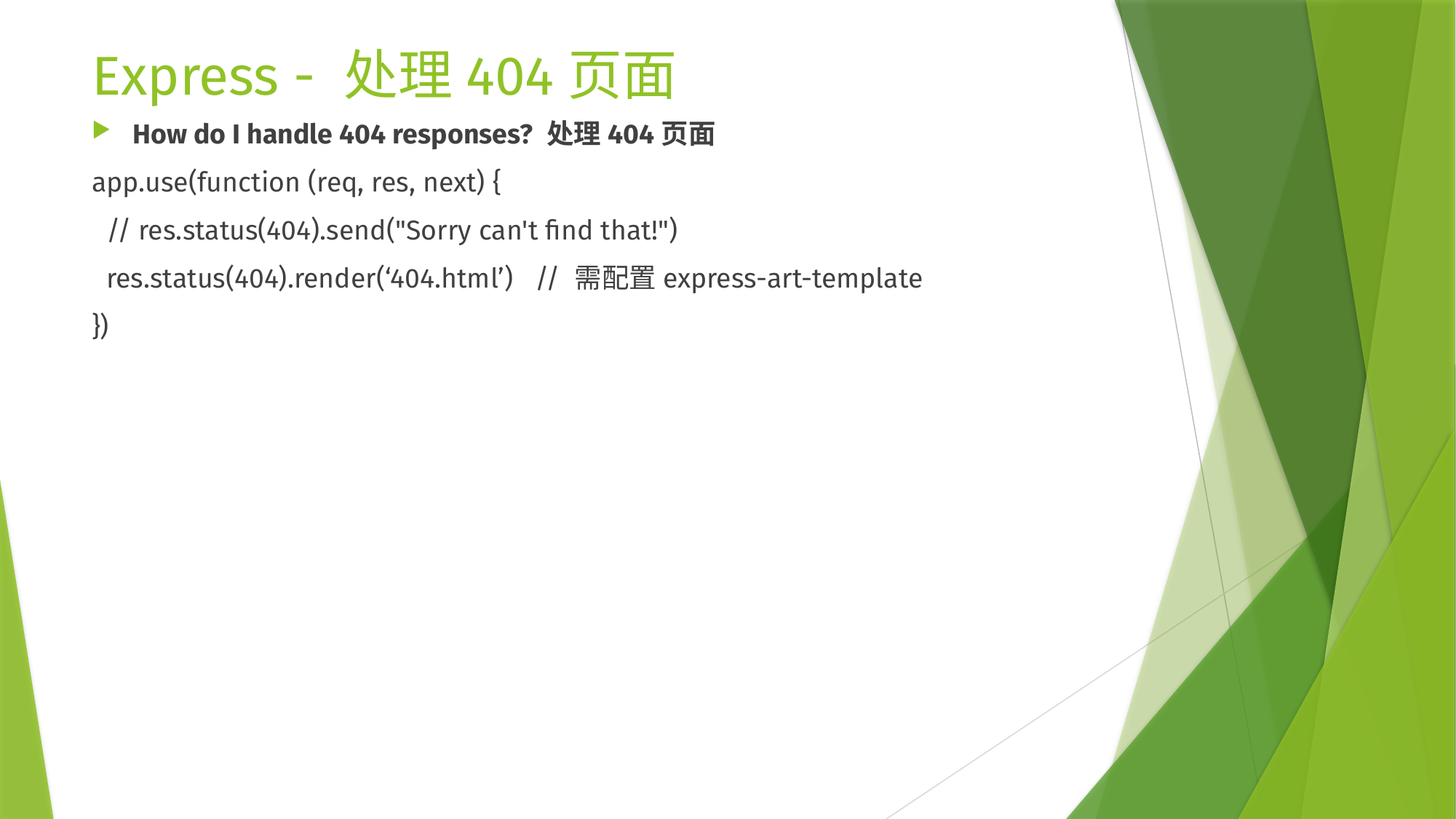

# Express - 处理404页面
How do I handle 404 responses? 处理404页面
app.use(function (req, res, next) {
  // res.status(404).send("Sorry can't find that!")
  res.status(404).render(‘404.html’)   // 需配置express-art-template
})